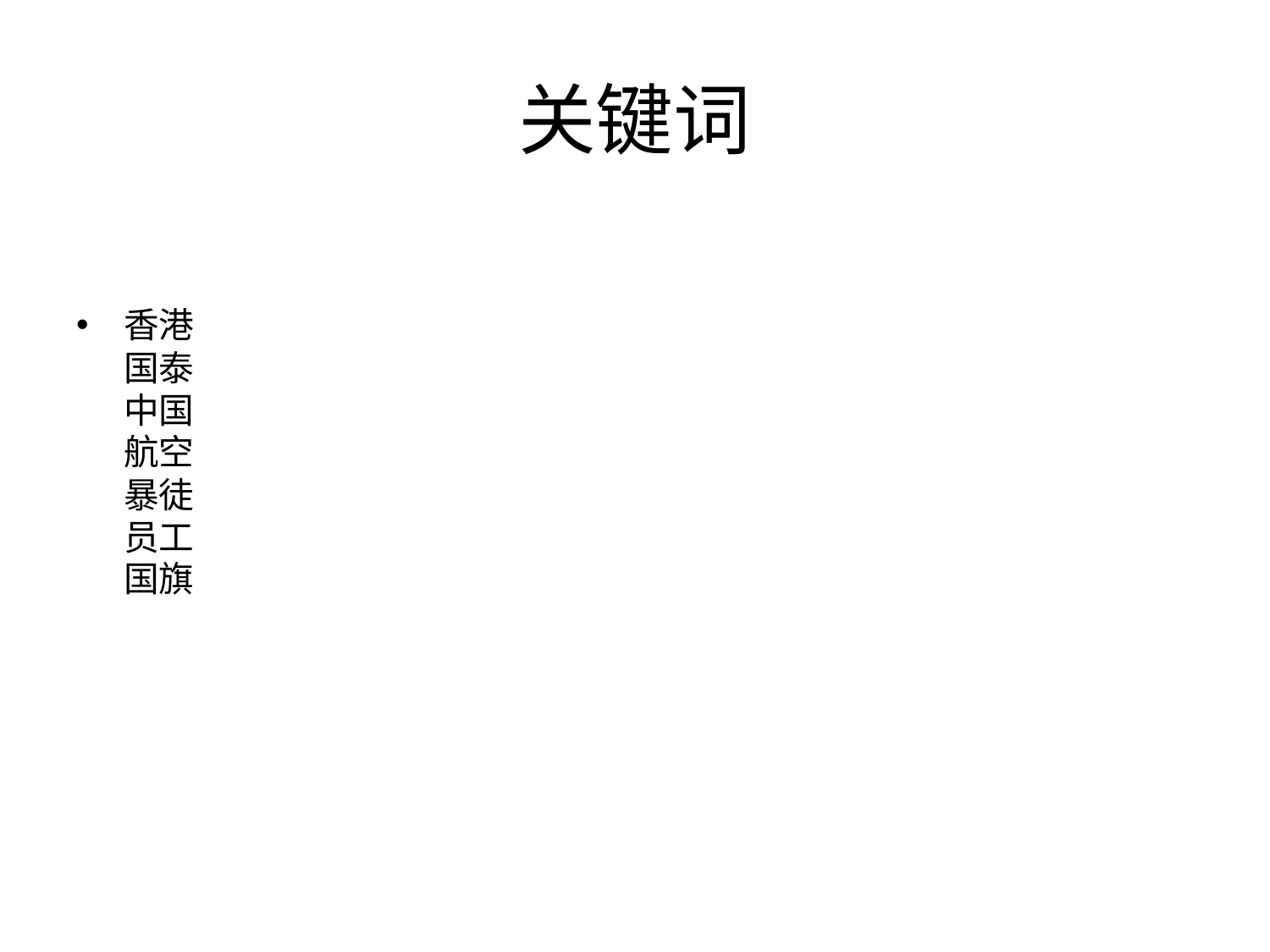

# 关键词

香港
国泰
中国
航空
暴徒
员工
国旗